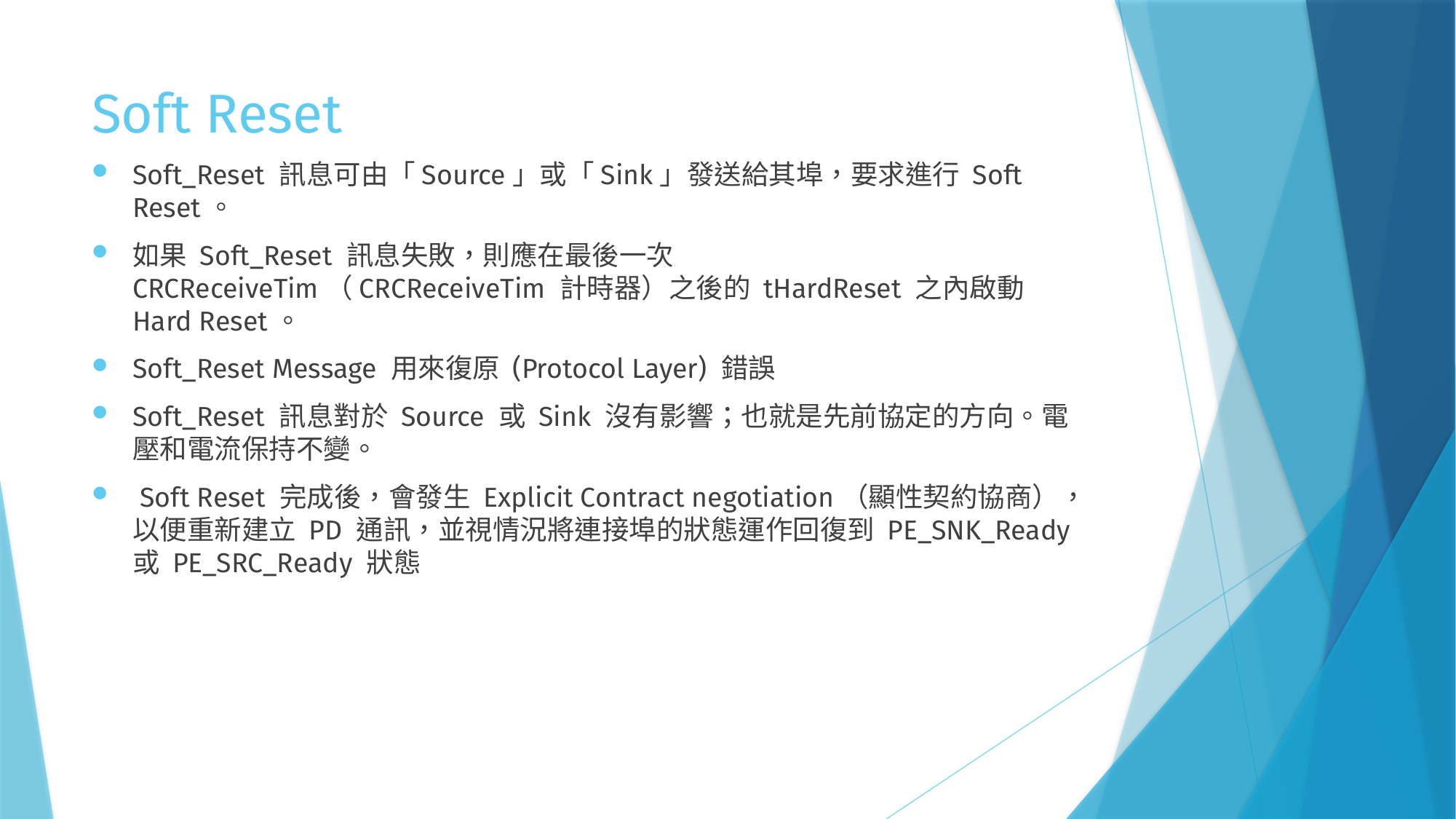

# Soft Reset
Soft_Reset 訊息可由「Source」或「Sink」發送給其埠，要求進行 Soft Reset。
如果 Soft_Reset 訊息失敗，則應在最後一次 CRCReceiveTim（CRCReceiveTim 計時器）之後的 tHardReset 之內啟動 Hard Reset。
Soft_Reset Message 用來復原 (Protocol Layer) 錯誤
Soft_Reset 訊息對於 Source 或 Sink 沒有影響；也就是先前協定的方向。電壓和電流保持不變。
 Soft Reset 完成後，會發生 Explicit Contract negotiation（顯性契約協商），以便重新建立 PD 通訊，並視情況將連接埠的狀態運作回復到 PE_SNK_Ready 或 PE_SRC_Ready 狀態